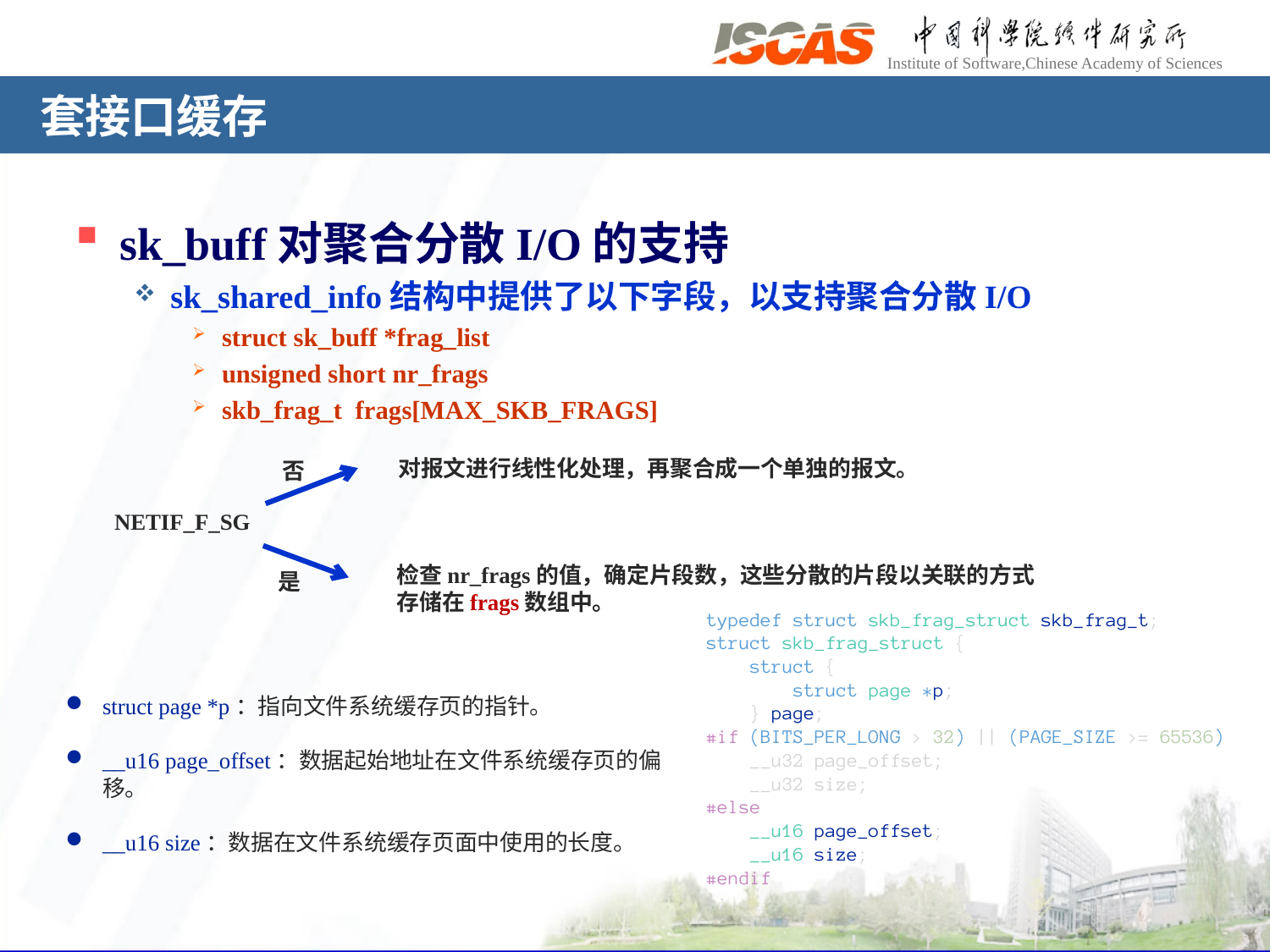

# 套接口缓存
sk_buff对聚合分散I/O的支持
sk_shared_info结构中提供了以下字段，以支持聚合分散I/O
struct sk_buff *frag_list
unsigned short nr_frags
skb_frag_t  frags[MAX_SKB_FRAGS]

对报文进行线性化处理，再聚合成一个单独的报文。
否
NETIF_F_SG
检查nr_frags的值，确定片段数，这些分散的片段以关联的方式存储在frags数组中。
是
typedef struct skb_frag_struct skb_frag_t;
struct skb_frag_struct {
    struct {
        struct page *p;
    } page;
#if (BITS_PER_LONG > 32) || (PAGE_SIZE >= 65536)
    __u32 page_offset;
    __u32 size;
#else
    __u16 page_offset;
    __u16 size;
#endif
};

struct page *p：指向文件系统缓存页的指针。

__u16 page_offset：数据起始地址在文件系统缓存页的偏移。

__u16 size：数据在文件系统缓存页面中使用的长度。